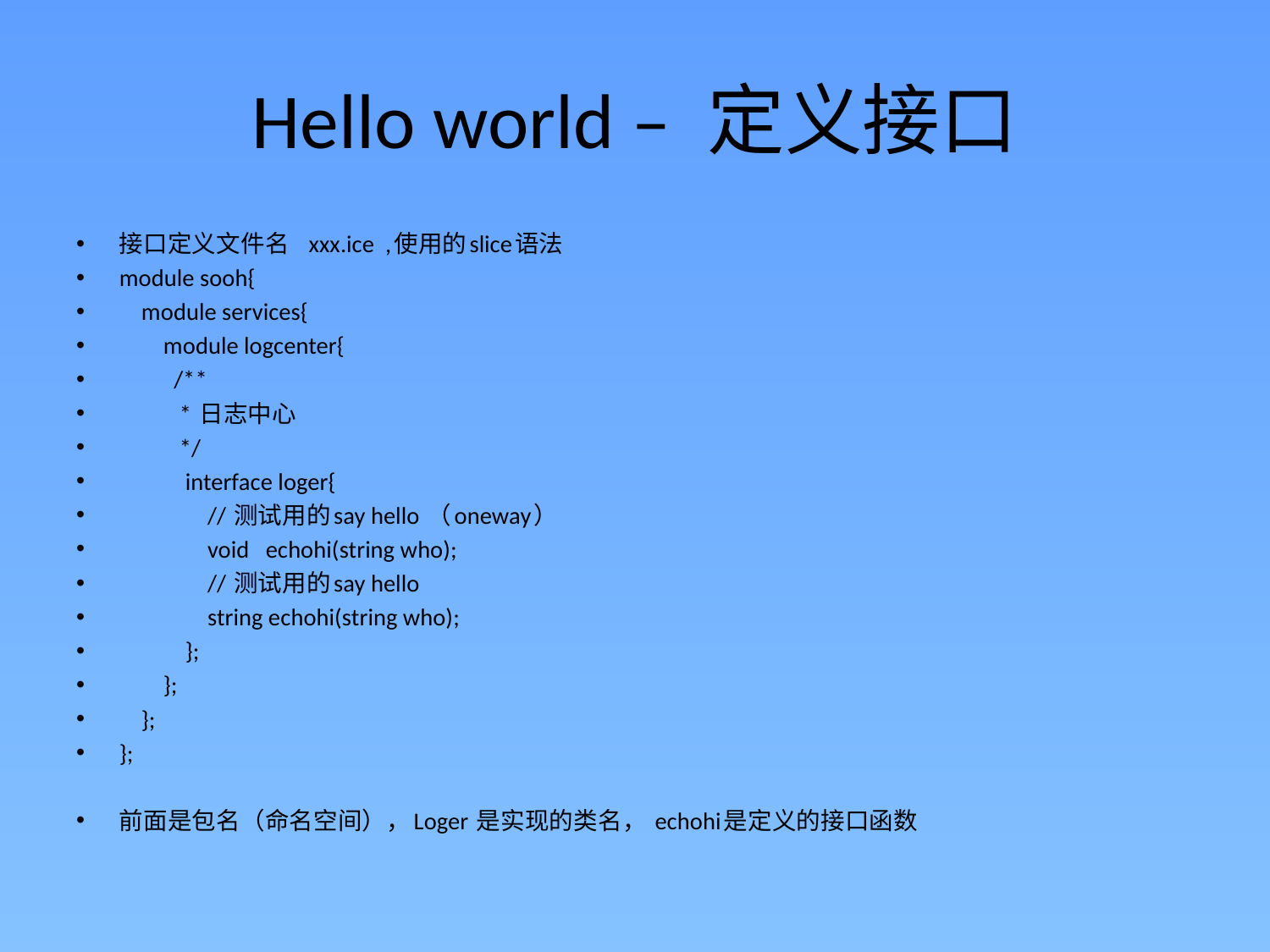

# Hello world – 定义接口
接口定义文件名   xxx.ice  ,使用的slice语法
module sooh{
    module services{
        module logcenter{
        	/**
        	 * 日志中心
        	 */
            interface loger{
                // 测试用的say hello （oneway）
                void   echohi(string who);
                // 测试用的say hello
                string echohi(string who);
            };
        };
    };
};

前面是包名（命名空间），Loger 是实现的类名， echohi是定义的接口函数